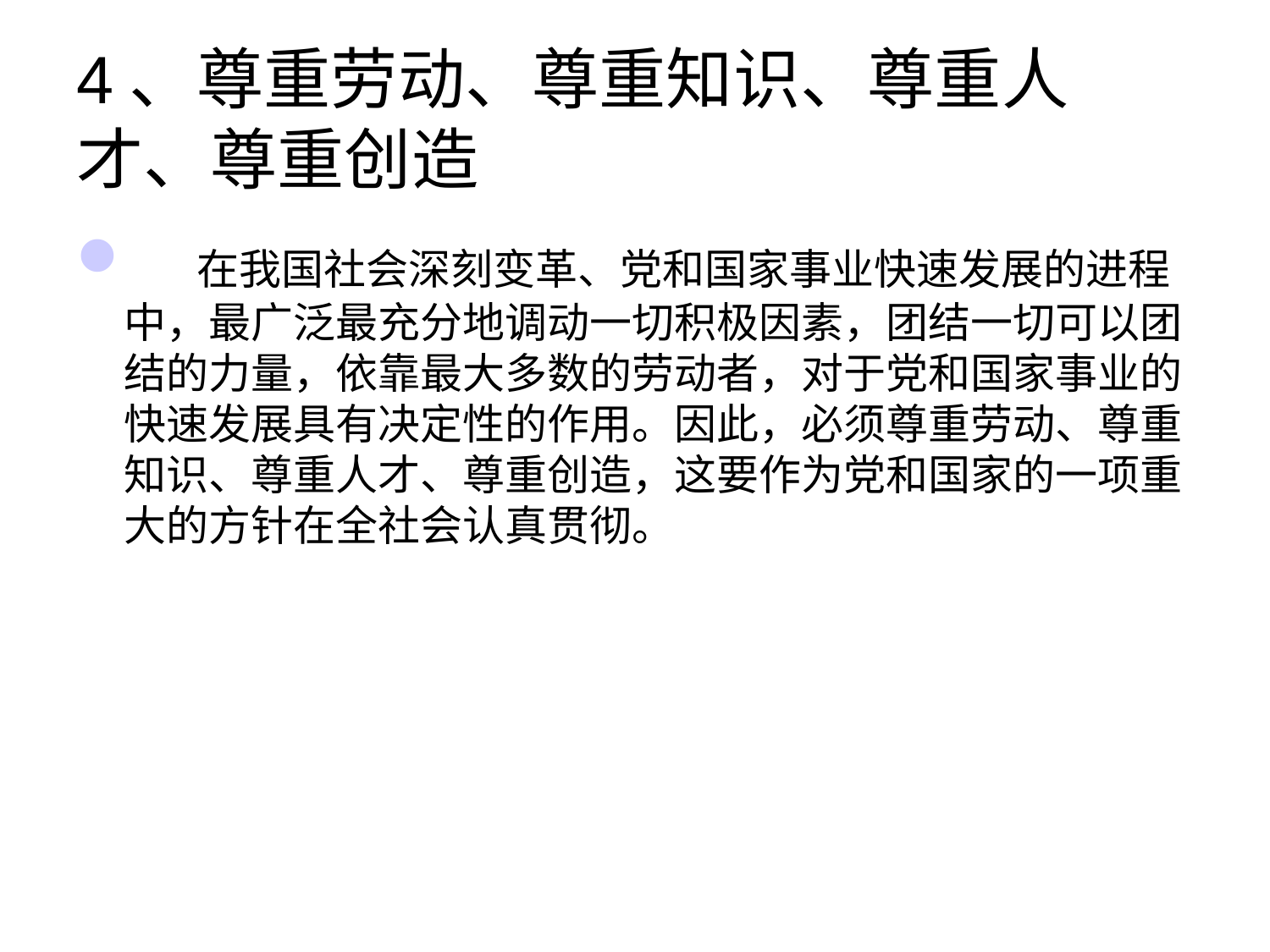

# 4、尊重劳动、尊重知识、尊重人才、尊重创造
    在我国社会深刻变革、党和国家事业快速发展的进程中，最广泛最充分地调动一切积极因素，团结一切可以团结的力量，依靠最大多数的劳动者，对于党和国家事业的快速发展具有决定性的作用。因此，必须尊重劳动、尊重知识、尊重人才、尊重创造，这要作为党和国家的一项重大的方针在全社会认真贯彻。